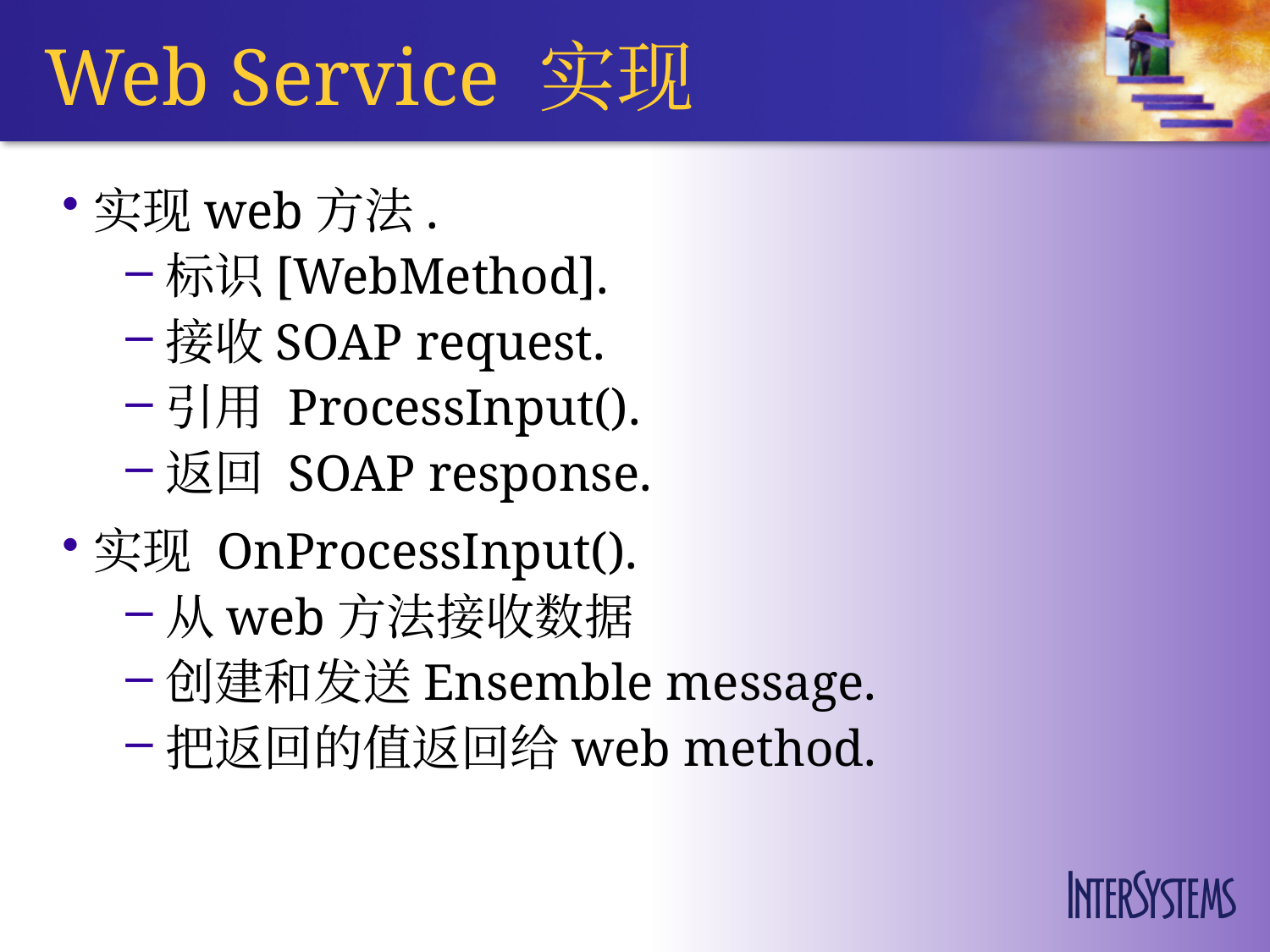

# Web Service 实现
实现web方法.
标识[WebMethod].
接收SOAP request.
引用 ProcessInput().
返回 SOAP response.
实现 OnProcessInput().
从web方法接收数据
创建和发送Ensemble message.
把返回的值返回给web method.